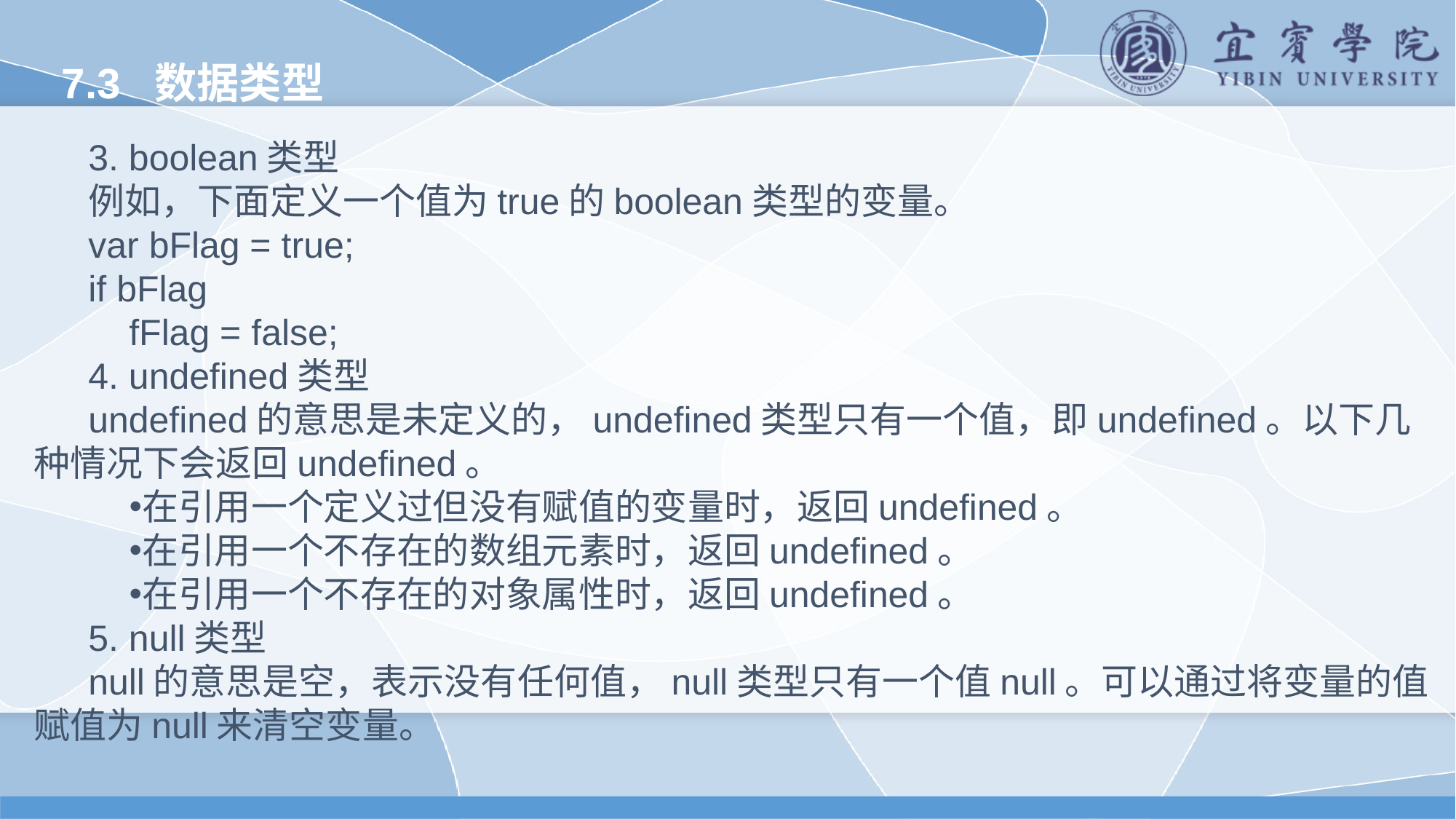

7.3  数据类型
3. boolean类型
例如，下面定义一个值为true的boolean类型的变量。
var bFlag = true;
if bFlag
    fFlag = false;
4. undefined类型
undefined的意思是未定义的，undefined类型只有一个值，即undefined。以下几种情况下会返回undefined。
在引用一个定义过但没有赋值的变量时，返回undefined。
在引用一个不存在的数组元素时，返回undefined。
在引用一个不存在的对象属性时，返回undefined。
5. null类型
null的意思是空，表示没有任何值，null类型只有一个值null。可以通过将变量的值赋值为null来清空变量。